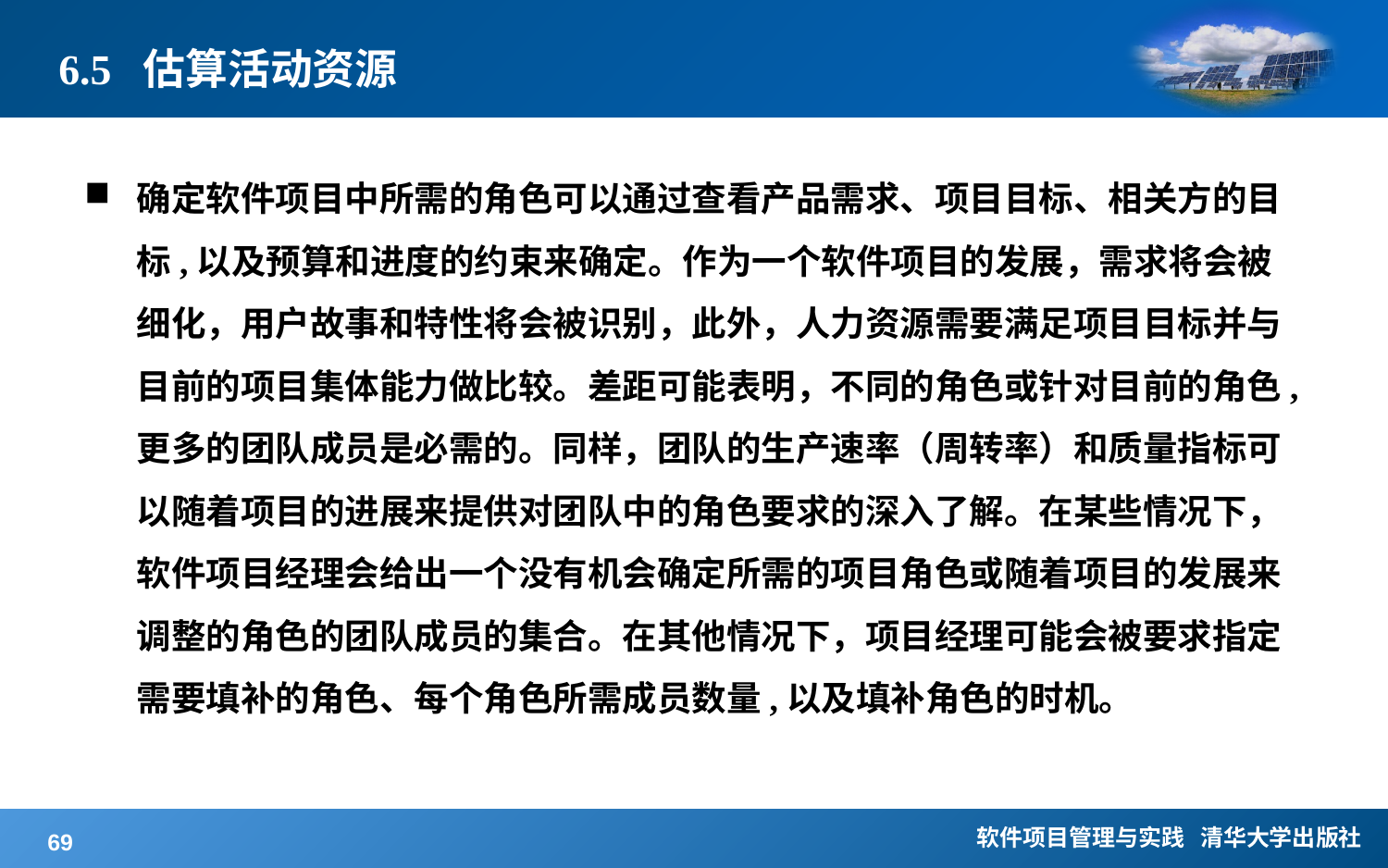

# 6.5  估算活动资源
确定软件项目中所需的角色可以通过查看产品需求、项目目标、相关方的目标,以及预算和进度的约束来确定。作为一个软件项目的发展，需求将会被细化，用户故事和特性将会被识别，此外，人力资源需要满足项目目标并与目前的项目集体能力做比较。差距可能表明，不同的角色或针对目前的角色,更多的团队成员是必需的。同样，团队的生产速率（周转率）和质量指标可以随着项目的进展来提供对团队中的角色要求的深入了解。在某些情况下，软件项目经理会给出一个没有机会确定所需的项目角色或随着项目的发展来调整的角色的团队成员的集合。在其他情况下，项目经理可能会被要求指定需要填补的角色、每个角色所需成员数量,以及填补角色的时机。